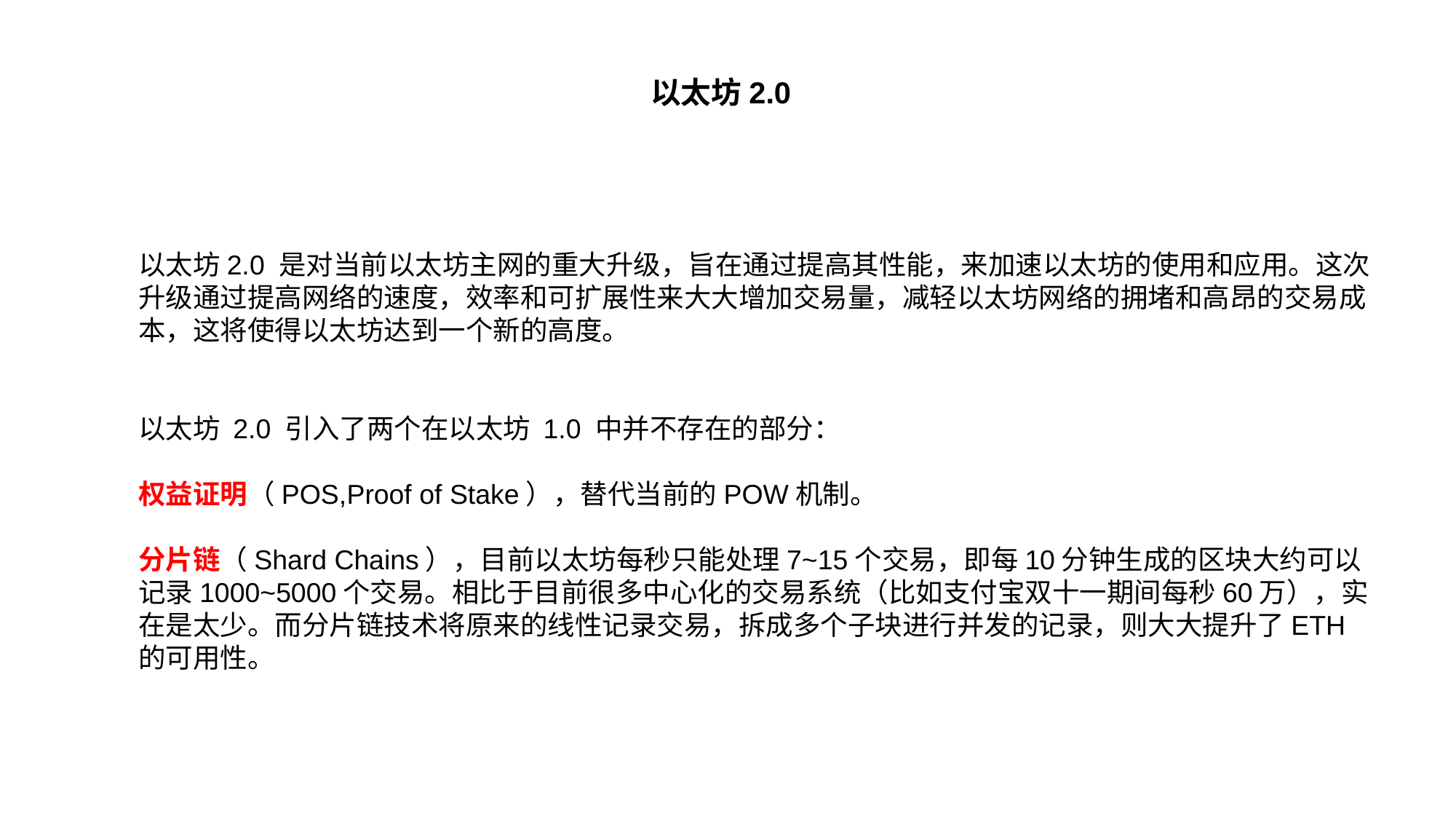

以太坊2.0
以太坊2.0 是对当前以太坊主网的重大升级，旨在通过提高其性能，来加速以太坊的使用和应用。这次升级通过提高网络的速度，效率和可扩展性来大大增加交易量，减轻以太坊网络的拥堵和高昂的交易成本，这将使得以太坊达到一个新的高度。

以太坊 2.0 引入了两个在以太坊 1.0 中并不存在的部分：

权益证明（POS,Proof of Stake），替代当前的POW机制。

分片链（Shard Chains），目前以太坊每秒只能处理7~15个交易，即每10分钟生成的区块大约可以记录1000~5000个交易。相比于目前很多中心化的交易系统（比如支付宝双十一期间每秒60万），实在是太少。而分片链技术将原来的线性记录交易，拆成多个子块进行并发的记录，则大大提升了ETH的可用性。